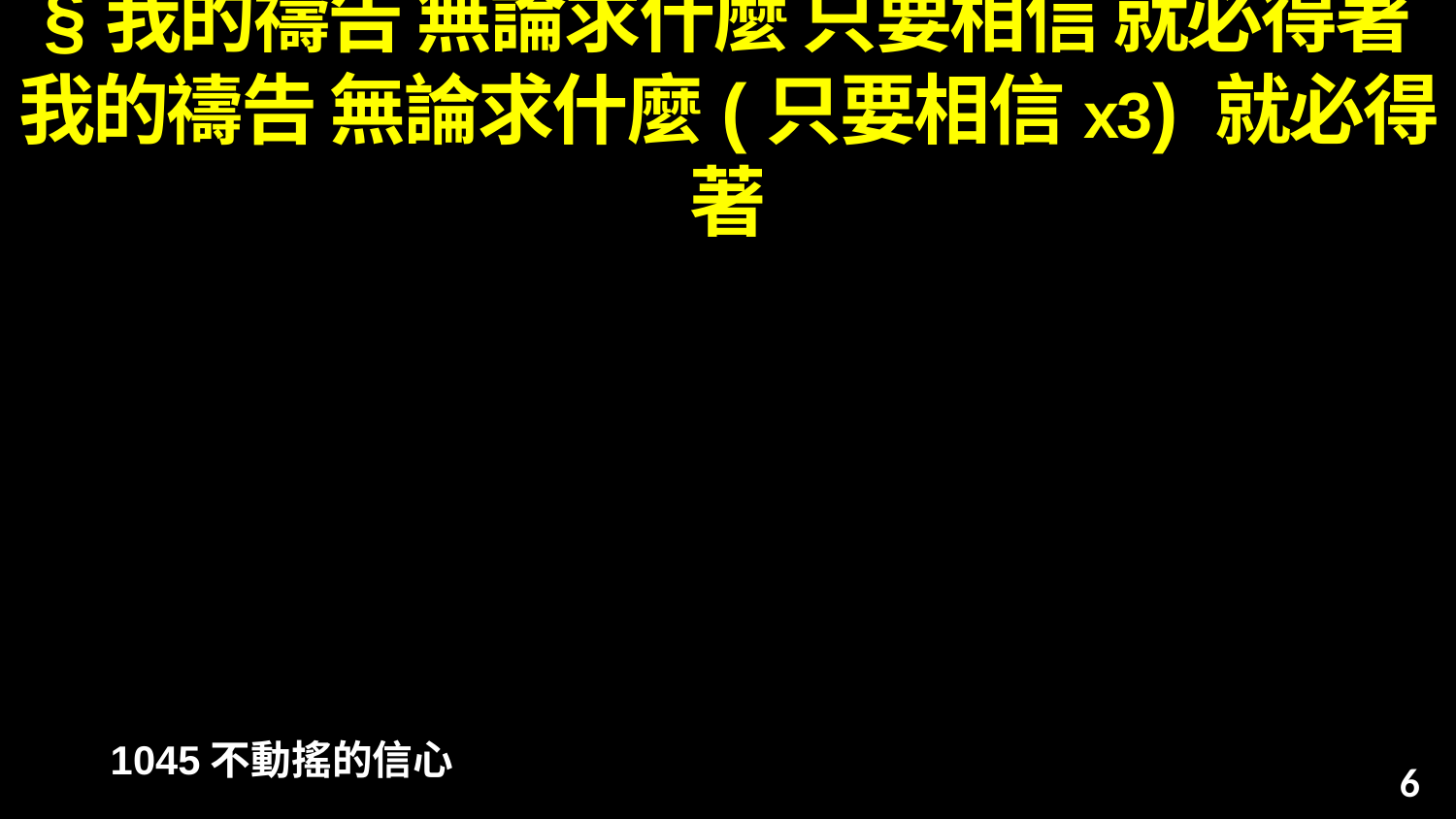

# §我的禱告 無論求什麼 只要相信 就必得著 我的禱告 無論求什麼(只要相信x3) 就必得著
1045不動搖的信心
6